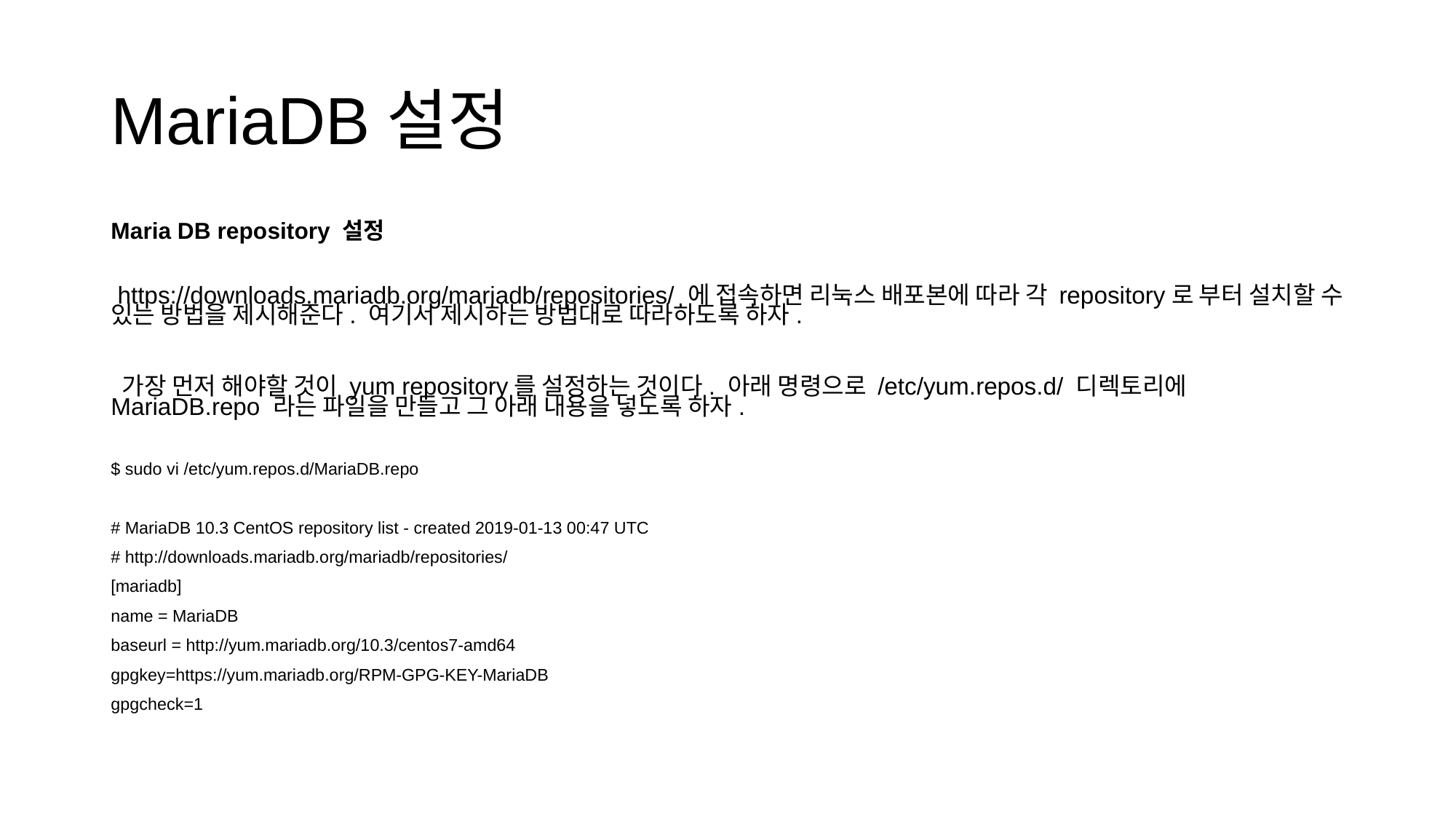

# MariaDB설정
Maria DB repository 설정

 https://downloads.mariadb.org/mariadb/repositories/ 에 접속하면 리눅스 배포본에 따라 각 repository로 부터 설치할 수 있는 방법을 제시해준다. 여기서 제시하는 방법대로 따라하도록 하자.

 가장 먼저 해야할 것이 yum repository를 설정하는 것이다. 아래 명령으로 /etc/yum.repos.d/ 디렉토리에 MariaDB.repo 라는 파일을 만들고 그 아래 내용을 넣도록 하자.

$ sudo vi /etc/yum.repos.d/MariaDB.repo

# MariaDB 10.3 CentOS repository list - created 2019-01-13 00:47 UTC
# http://downloads.mariadb.org/mariadb/repositories/
[mariadb]
name = MariaDB
baseurl = http://yum.mariadb.org/10.3/centos7-amd64
gpgkey=https://yum.mariadb.org/RPM-GPG-KEY-MariaDB
gpgcheck=1